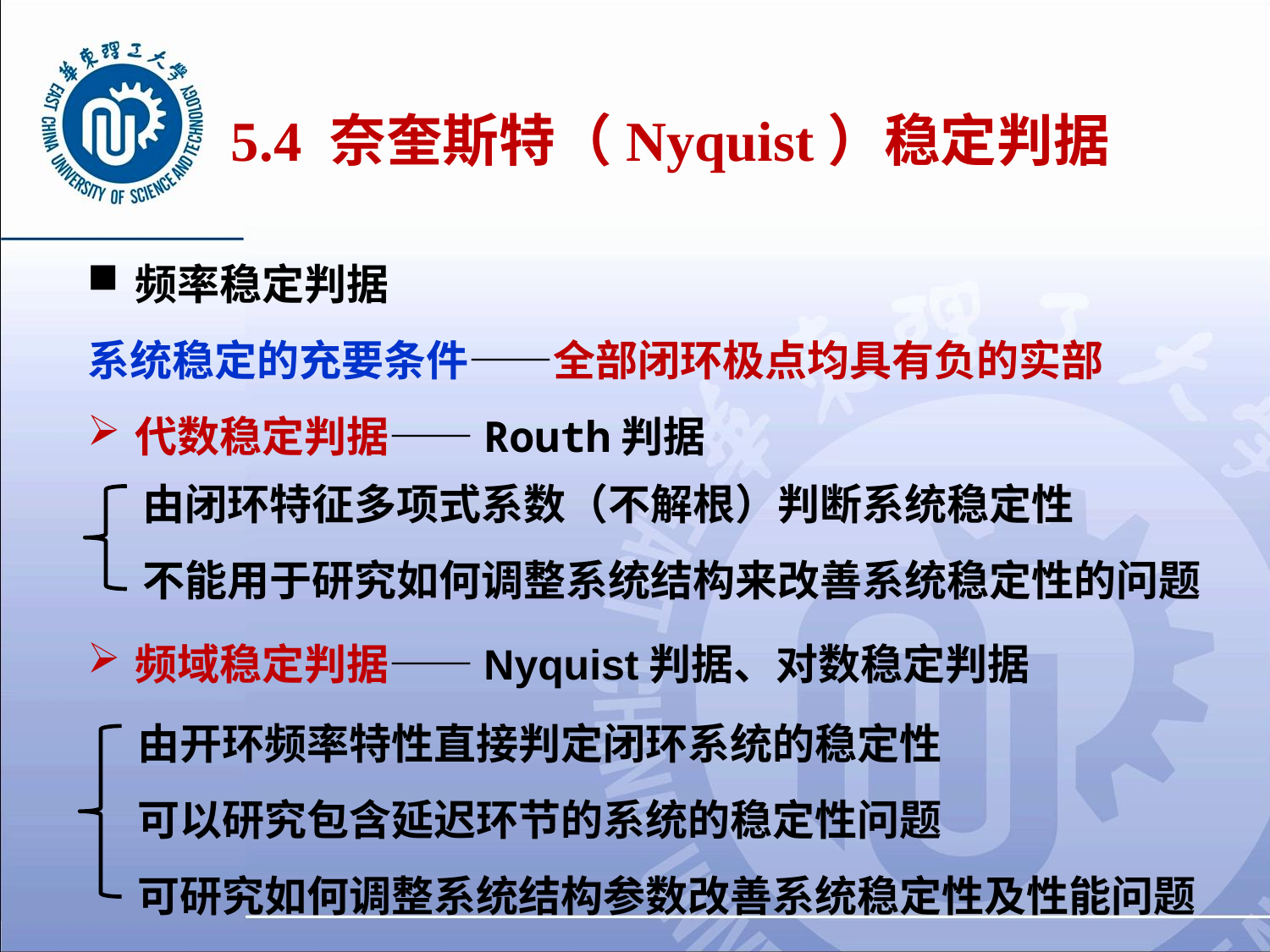

# 5.4 奈奎斯特（Nyquist）稳定判据
频率稳定判据
系统稳定的充要条件——全部闭环极点均具有负的实部
代数稳定判据——Routh判据

由闭环特征多项式系数（不解根）判断系统稳定性
不能用于研究如何调整系统结构来改善系统稳定性的问题

频域稳定判据——Nyquist判据、对数稳定判据
由开环频率特性直接判定闭环系统的稳定性
可以研究包含延迟环节的系统的稳定性问题
可研究如何调整系统结构参数改善系统稳定性及性能问题